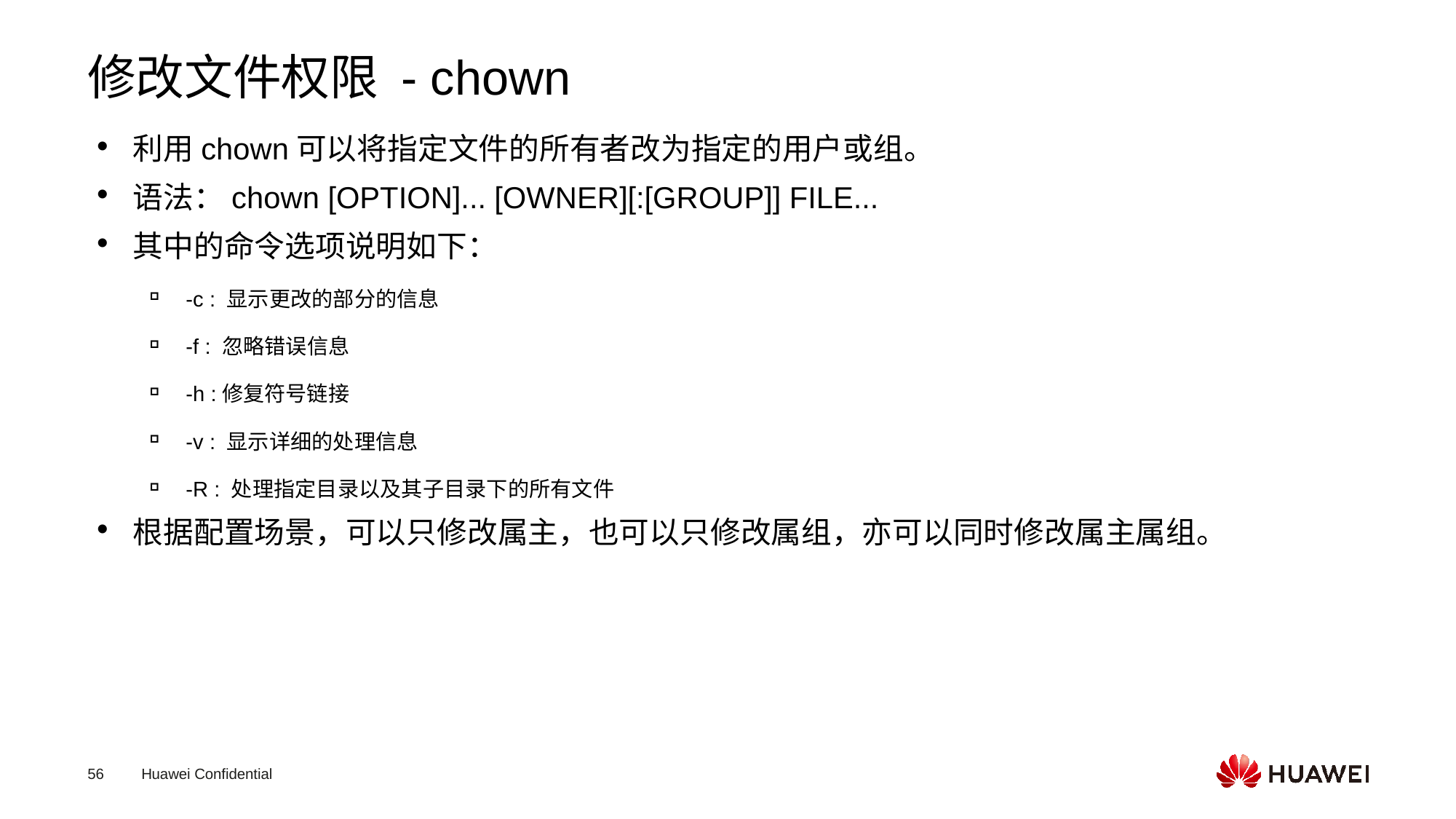

# 修改文件权限 - chown
利用chown可以将指定文件的所有者改为指定的用户或组。
语法：chown [OPTION]... [OWNER][:[GROUP]] FILE...
其中的命令选项说明如下：
-c : 显示更改的部分的信息
-f : 忽略错误信息
-h :修复符号链接
-v : 显示详细的处理信息
-R : 处理指定目录以及其子目录下的所有文件
根据配置场景，可以只修改属主，也可以只修改属组，亦可以同时修改属主属组。